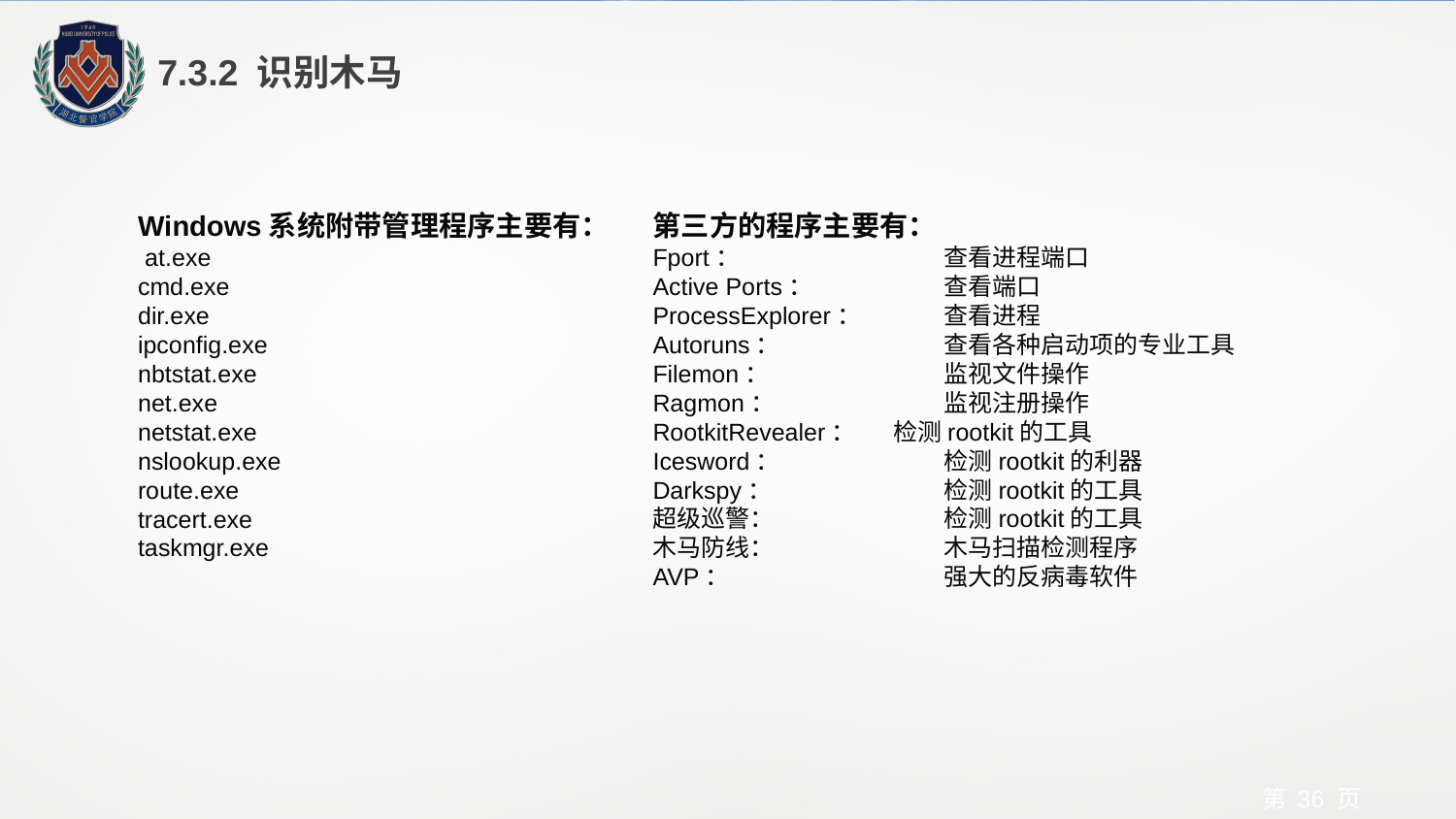

7.3.2 识别木马

Windows系统附带管理程序主要有：
 at.exe
cmd.exe
dir.exe
ipconfig.exe
nbtstat.exe
net.exe
netstat.exe
nslookup.exe
route.exe
tracert.exe
taskmgr.exe
第三方的程序主要有：
Fport： 		查看进程端口
Active Ports： 	查看端口
ProcessExplorer： 	查看进程
Autoruns： 		查看各种启动项的专业工具
Filemon：		监视文件操作
Ragmon：		监视注册操作
RootkitRevealer：       检测rootkit的工具
Icesword：         	检测rootkit的利器
Darkspy：         	检测rootkit的工具
超级巡警：       	检测rootkit的工具
木马防线：        	木马扫描检测程序
AVP：             	强大的反病毒软件